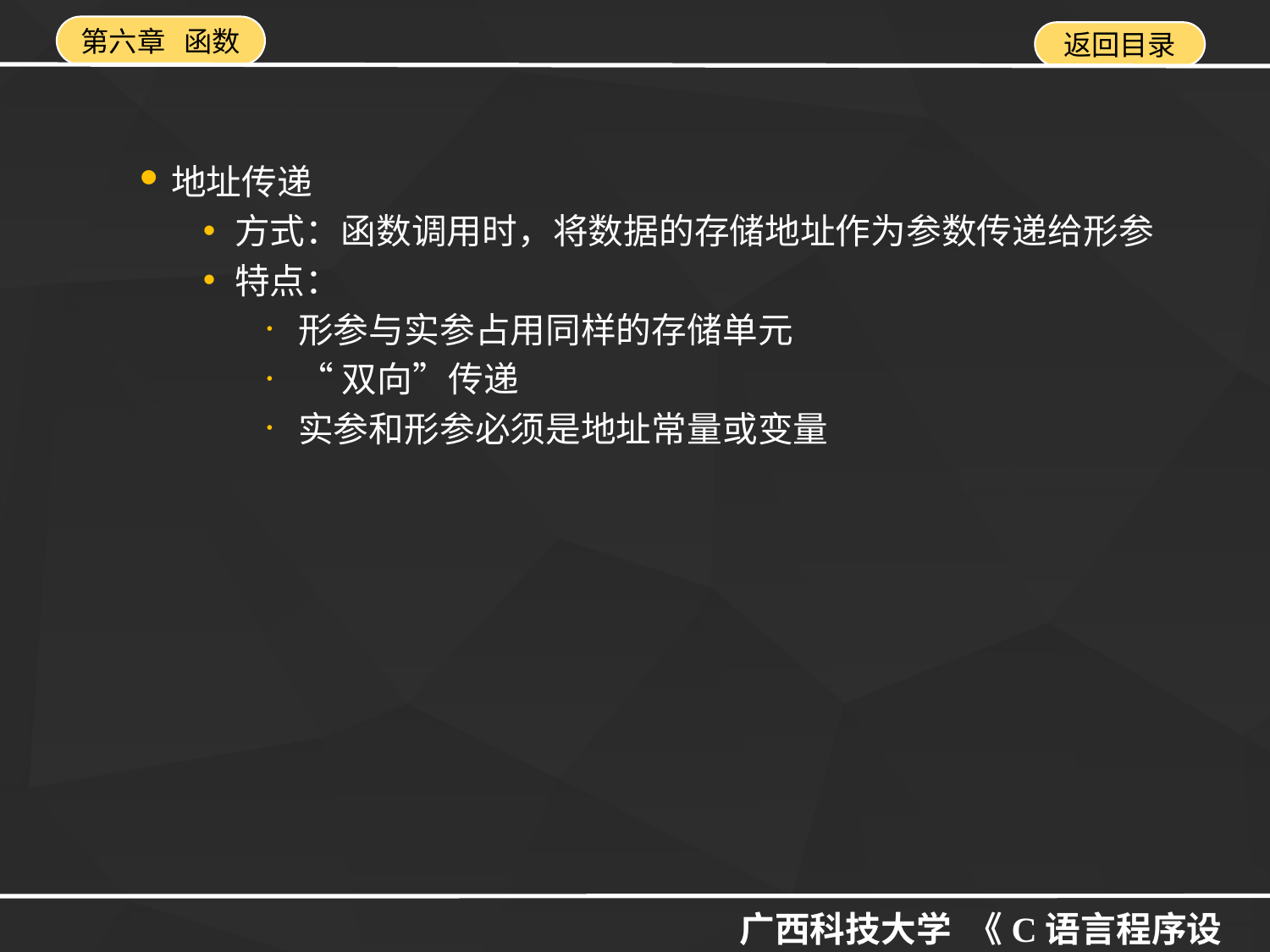

地址传递
方式：函数调用时，将数据的存储地址作为参数传递给形参
特点：
形参与实参占用同样的存储单元
“双向”传递
实参和形参必须是地址常量或变量